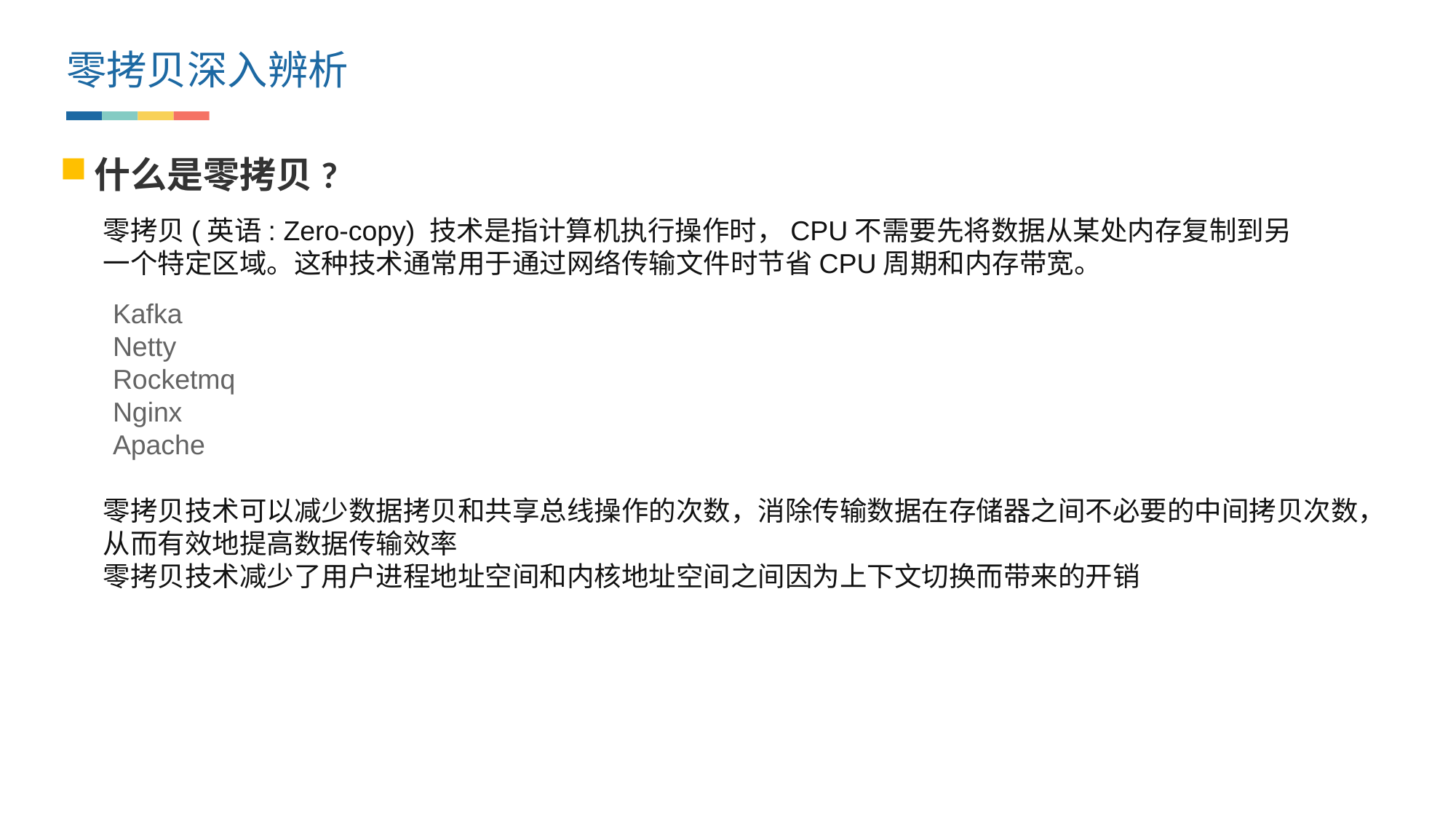

零拷贝深入辨析

什么是零拷贝?
零拷贝(英语: Zero-copy) 技术是指计算机执行操作时，CPU不需要先将数据从某处内存复制到另一个特定区域。这种技术通常用于通过网络传输文件时节省CPU周期和内存带宽。
Kafka
Netty
Rocketmq
Nginx
Apache
零拷贝技术可以减少数据拷贝和共享总线操作的次数，消除传输数据在存储器之间不必要的中间拷贝次数，从而有效地提高数据传输效率
零拷贝技术减少了用户进程地址空间和内核地址空间之间因为上下文切换而带来的开销